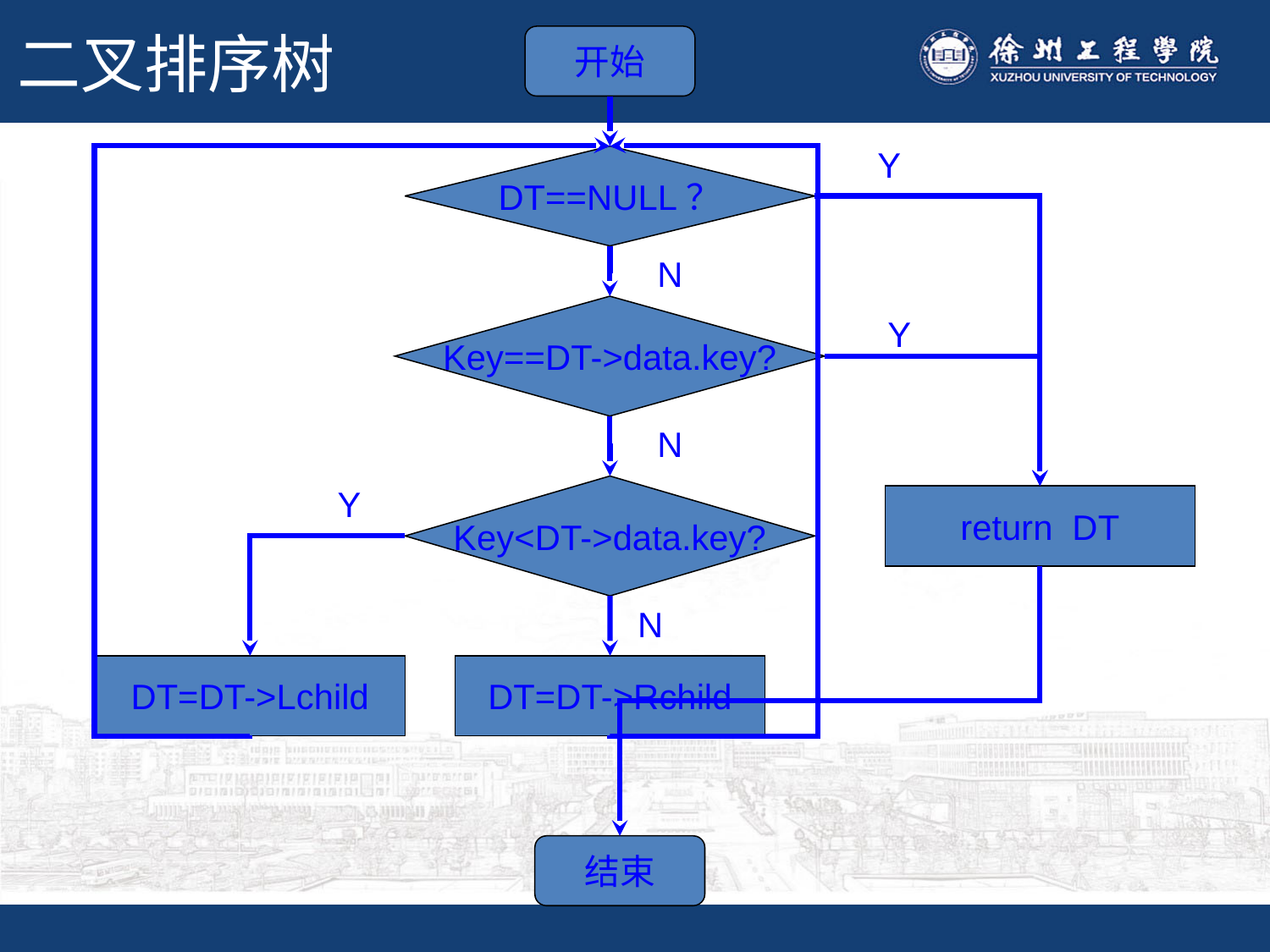

# 二叉排序树
开始
Y
DT==NULL？
SearchDSTable（ DT ，key）
查找算法流程
流程存在的问题
   动态查找表，在查找不成功时要将结点插入到相应位置。此流程在查找不成功时只返回空指针，无法确定插入位置。
改进流程
BTree SearchDSTable（ DT ，f, key）
N
Key==DT->data.key?
Y
N
Y
Key<DT->data.key?
return  DT
N
DT=DT->Lchild
DT=DT->Rchild
结束